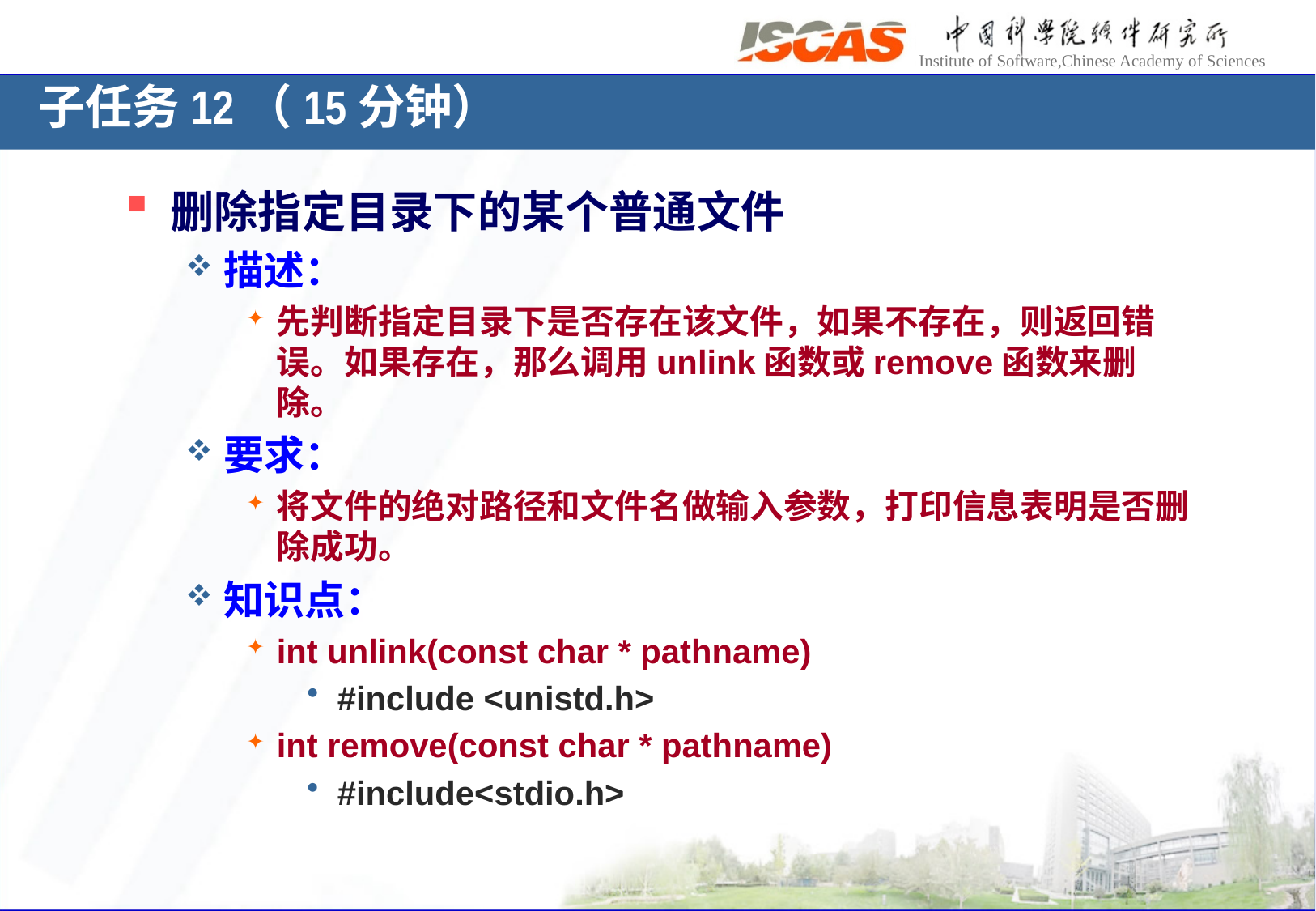

子任务12（15分钟）
删除指定目录下的某个普通文件
描述：
先判断指定目录下是否存在该文件，如果不存在，则返回错误。如果存在，那么调用unlink函数或remove函数来删除。
要求：
将文件的绝对路径和文件名做输入参数，打印信息表明是否删除成功。
知识点：
int unlink(const char * pathname)
#include <unistd.h>
int remove(const char * pathname)
#include<stdio.h>